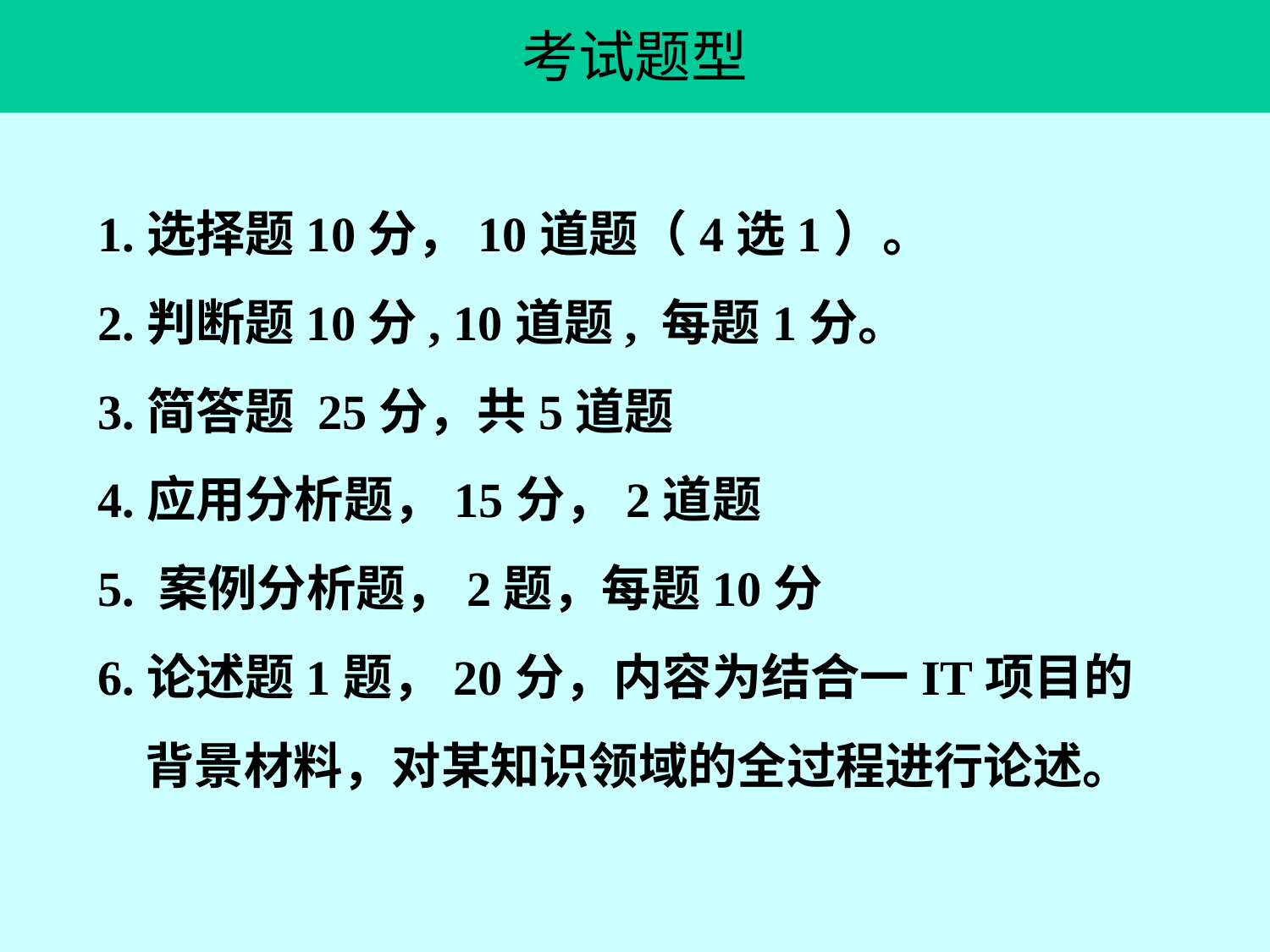

# 考试题型
1.选择题10分，10道题（4选1）。
2.判断题10分, 10道题, 每题1分。
3.简答题 25分，共5道题
4.应用分析题，15分，2道题
5. 案例分析题，2题，每题10分
6.论述题1题，20分，内容为结合一IT项目的背景材料，对某知识领域的全过程进行论述。